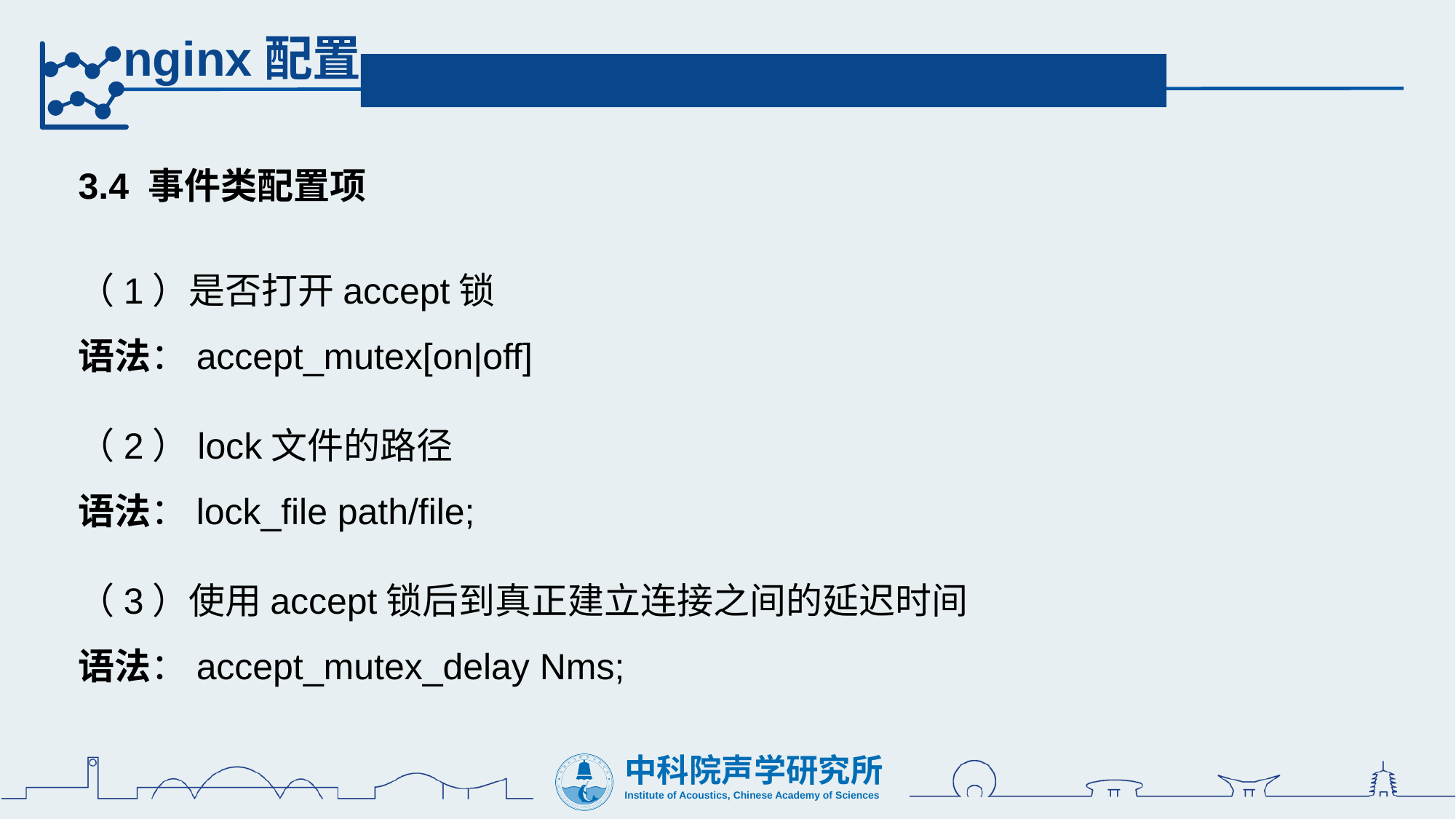

nginx配置

3.4 事件类配置项
（1）是否打开accept锁
语法：accept_mutex[on|off]
（2）lock文件的路径
语法：lock_file path/file;
（3）使用accept锁后到真正建立连接之间的延迟时间
语法：accept_mutex_delay Nms;